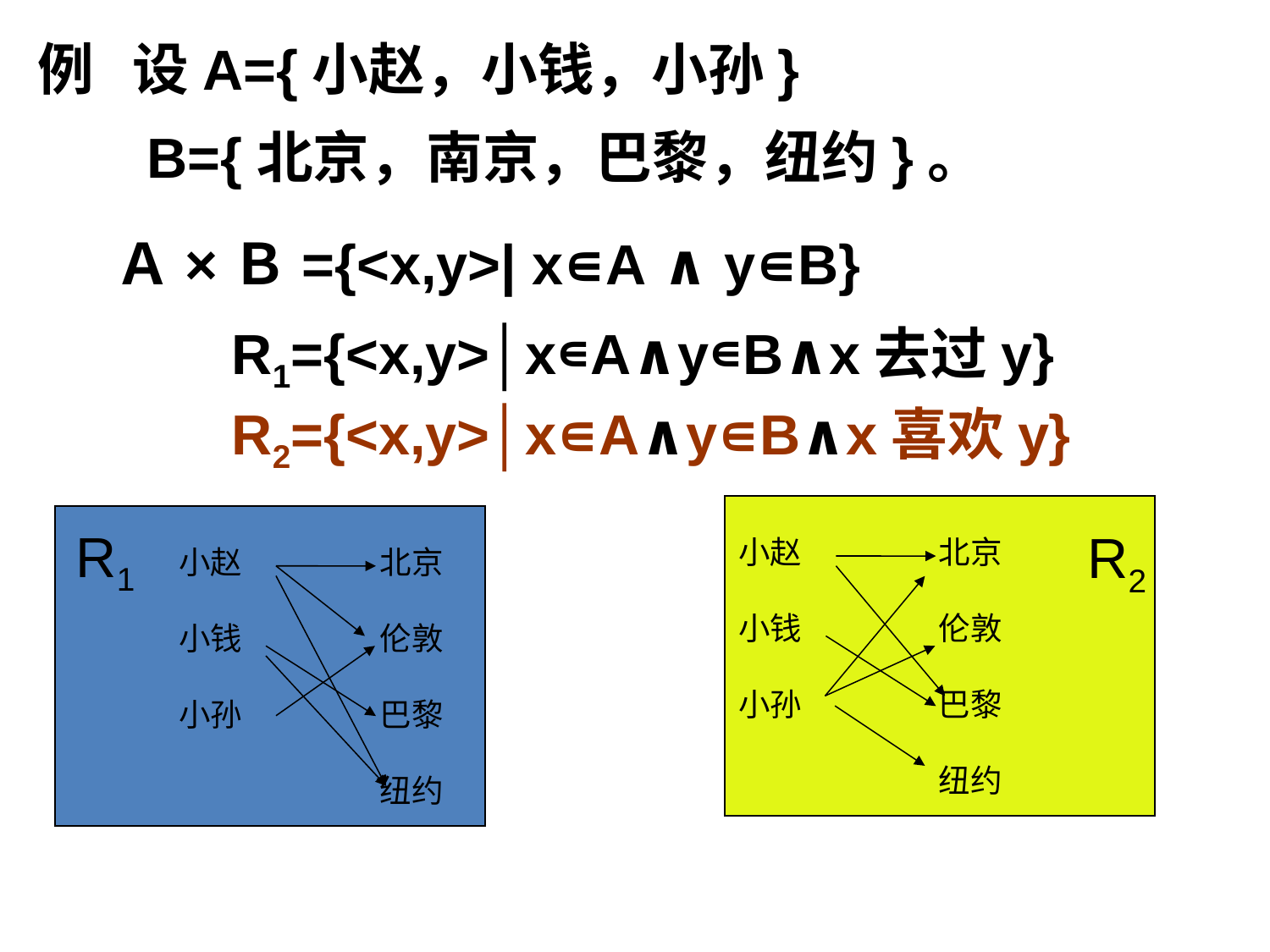

例   设A={小赵，小钱，小孙}
       B={北京，南京，巴黎，纽约}。
      Ａ×Ｂ={<x,y>| x∊A ∧ y∊B}
              R1={<x,y>│x∊A∧y∊B∧x去过y}
              R2={<x,y>│x∊A∧y∊B∧x喜欢y}

R2
小赵

小钱

小孙

北京

伦敦

巴黎

纽约

R1
小赵

小钱

小孙

北京

伦敦

巴黎

纽约